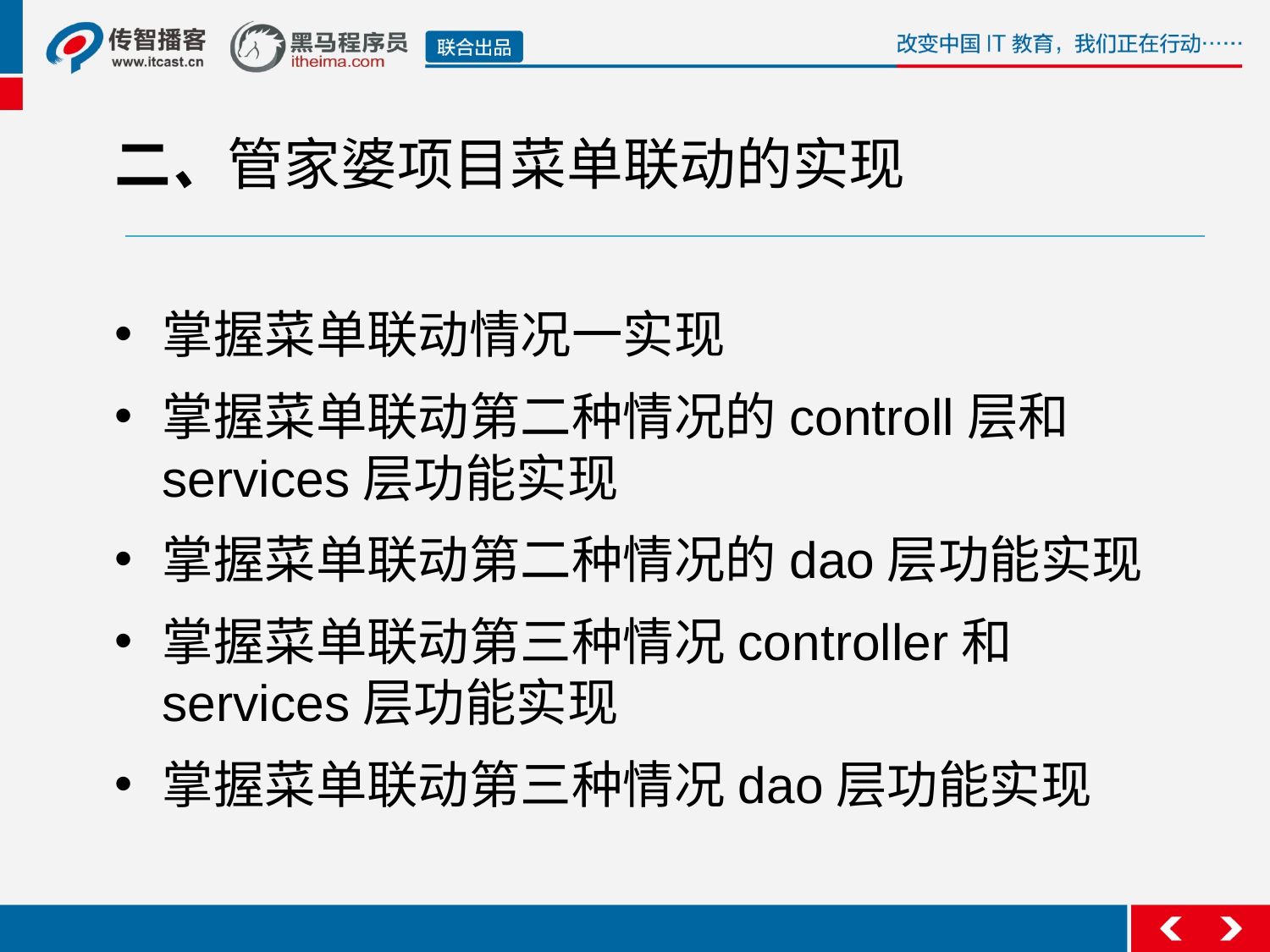

二、管家婆项目菜单联动的实现
掌握菜单联动情况一实现
掌握菜单联动第二种情况的controll层和services层功能实现
掌握菜单联动第二种情况的dao层功能实现
掌握菜单联动第三种情况controller和services层功能实现
掌握菜单联动第三种情况dao层功能实现